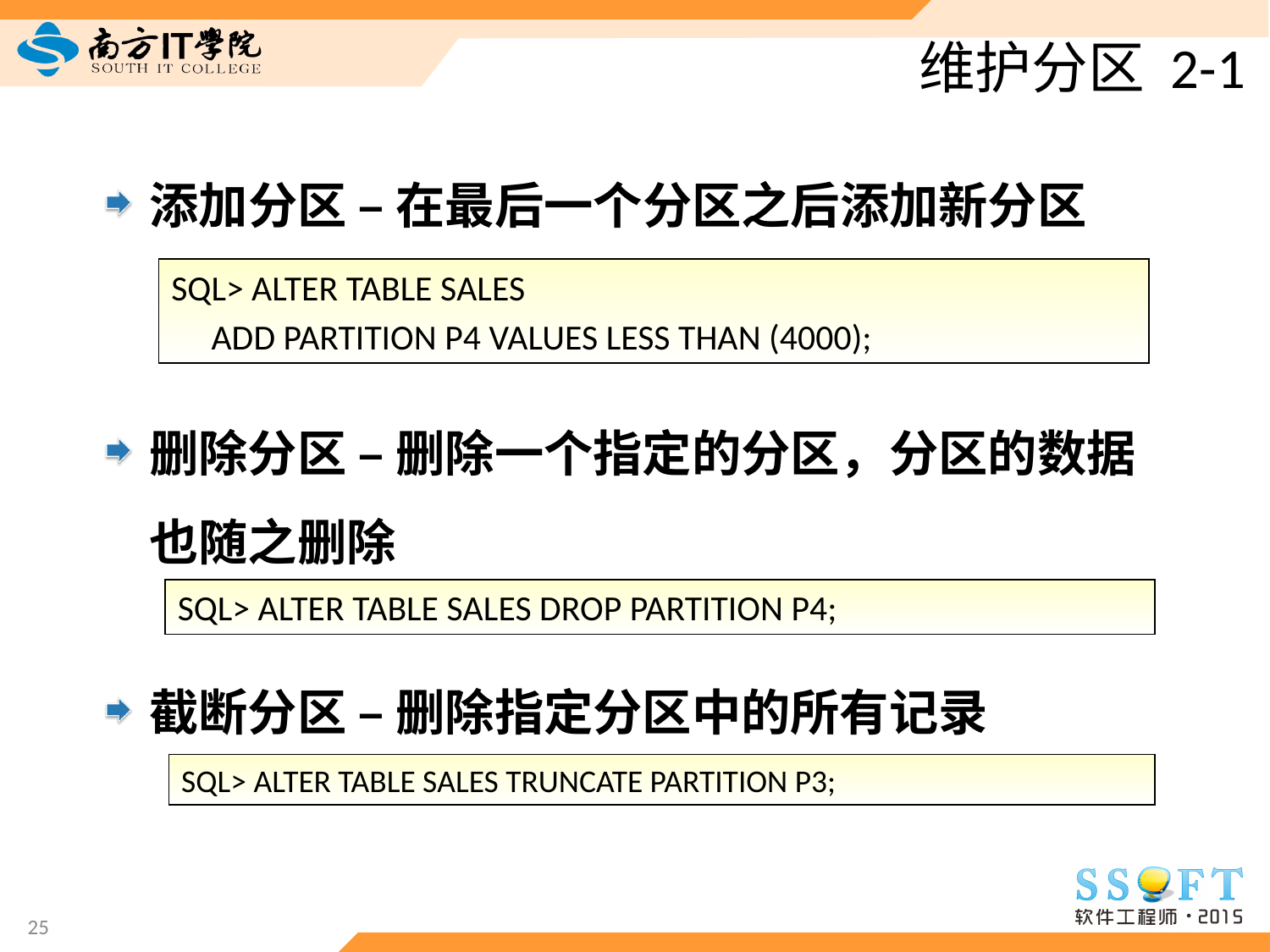

# 维护分区 2-1
添加分区 – 在最后一个分区之后添加新分区
SQL> ALTER TABLE SALES
     ADD PARTITION P4 VALUES LESS THAN (4000);
删除分区 – 删除一个指定的分区，分区的数据也随之删除
SQL> ALTER TABLE SALES DROP PARTITION P4;
截断分区 – 删除指定分区中的所有记录
SQL> ALTER TABLE SALES TRUNCATE PARTITION P3;
25